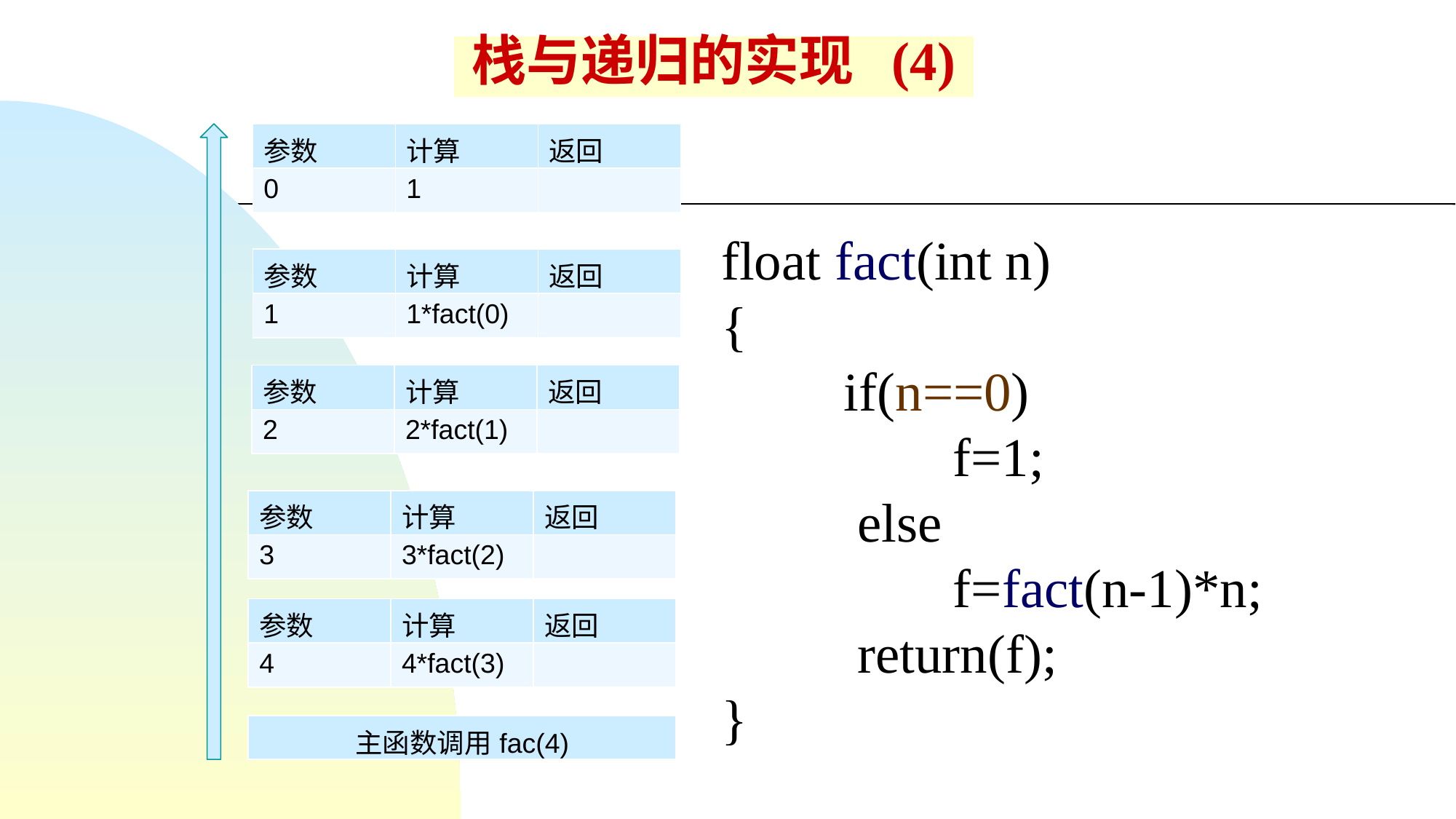

# 栈与递归的实现  (4)
| 参数 | 计算 | 返回 |
| --- | --- | --- |
| 0 | 1 |  |

float fact(int n)
{
         if(n==0)
                 f=1;
          else
                 f=fact(n-1)*n;
          return(f);
}
| 参数 | 计算 | 返回 |
| --- | --- | --- |
| 1 | 1\*fact(0) |  |
| 参数 | 计算 | 返回 |
| --- | --- | --- |
| 2 | 2\*fact(1) |  |
| 参数 | 计算 | 返回 |
| --- | --- | --- |
| 3 | 3\*fact(2) |  |
| 参数 | 计算 | 返回 |
| --- | --- | --- |
| 4 | 4\*fact(3) |  |
| 主函数调用fac(4) |
| --- |